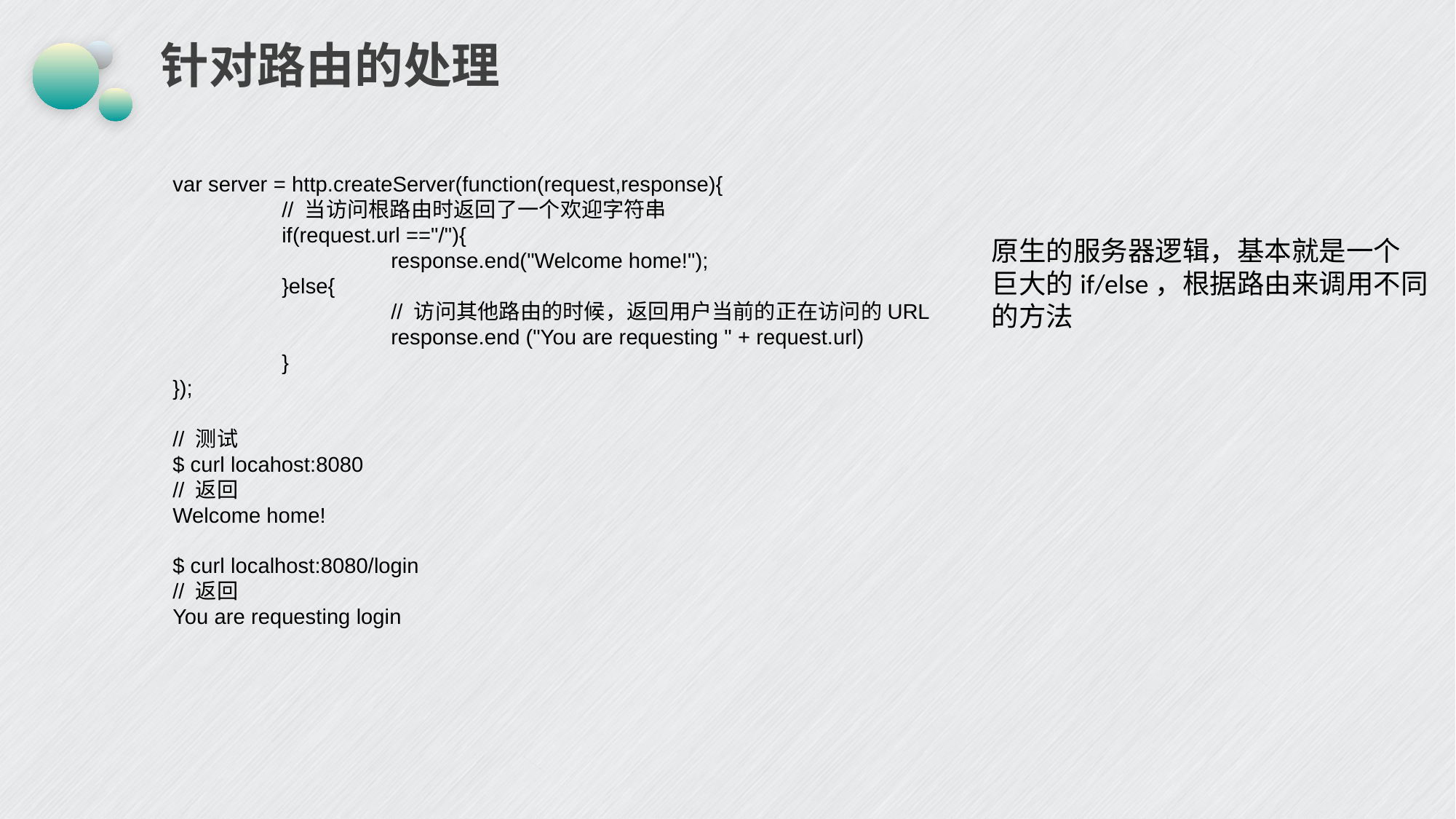

# 针对路由的处理

var server = http.createServer(function(request,response){
	// 当访问根路由时返回了一个欢迎字符串
	if(request.url =="/"){
		response.end("Welcome home!");
	}else{
		// 访问其他路由的时候，返回用户当前的正在访问的URL
		response.end ("You are requesting " + request.url)
	}
});

// 测试
$ curl locahost:8080
// 返回
Welcome home!

$ curl localhost:8080/login
// 返回
You are requesting login
原生的服务器逻辑，基本就是一个
巨大的if/else，根据路由来调用不同的方法